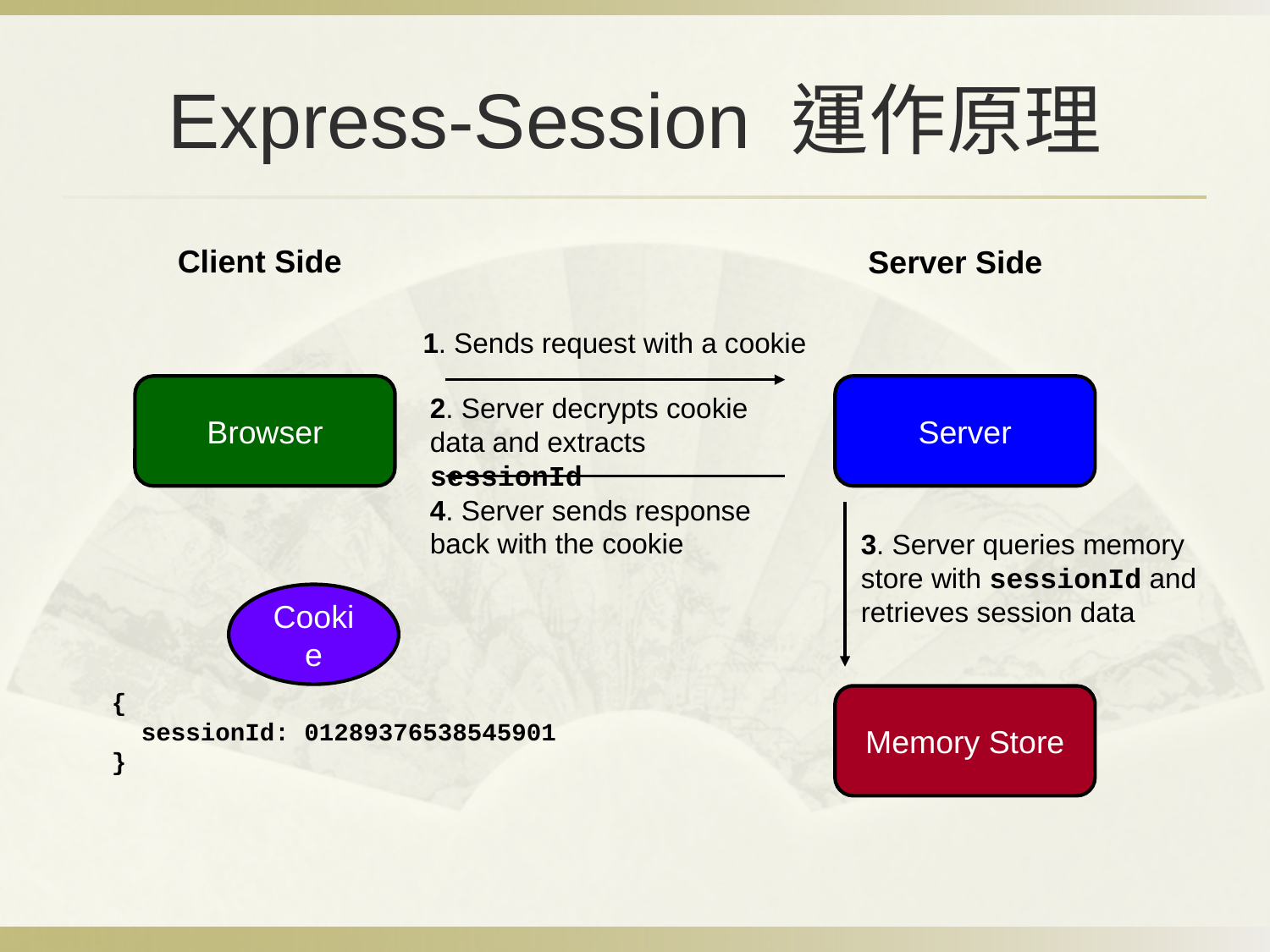

# Express-Session 運作原理
Client Side
Server Side
1. Sends request with a cookie
Browser
Server
2. Server decrypts cookie data and extracts sessionId
4. Server sends response back with the cookie
3. Server queries memory store with sessionId and retrieves session data
Cookie
{
  sessionId: 01289376538545901
}
Memory Store